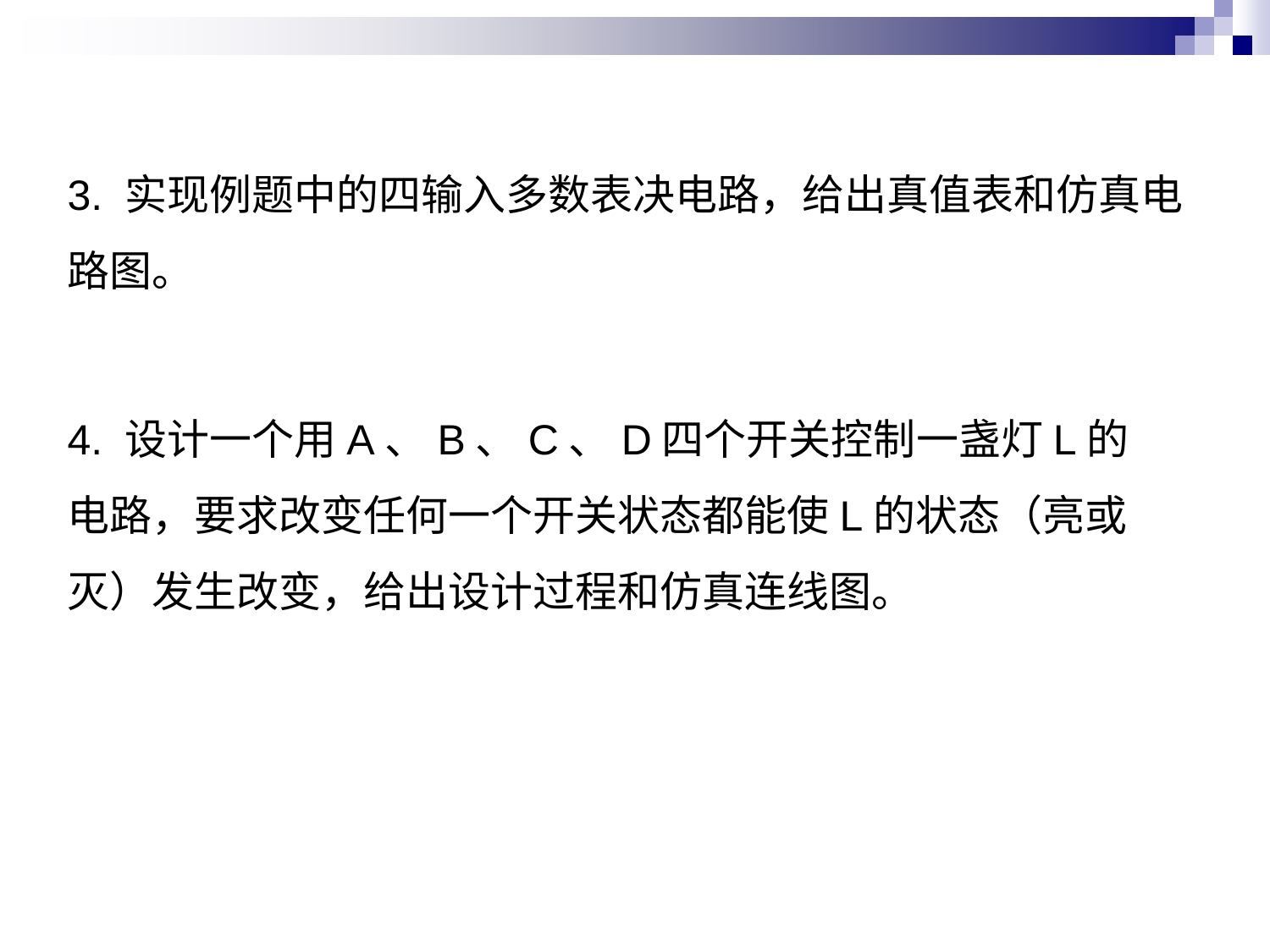

3. 实现例题中的四输入多数表决电路，给出真值表和仿真电路图。
4. 设计一个用A、B、C、D四个开关控制一盏灯L的电路，要求改变任何一个开关状态都能使L的状态（亮或灭）发生改变，给出设计过程和仿真连线图。